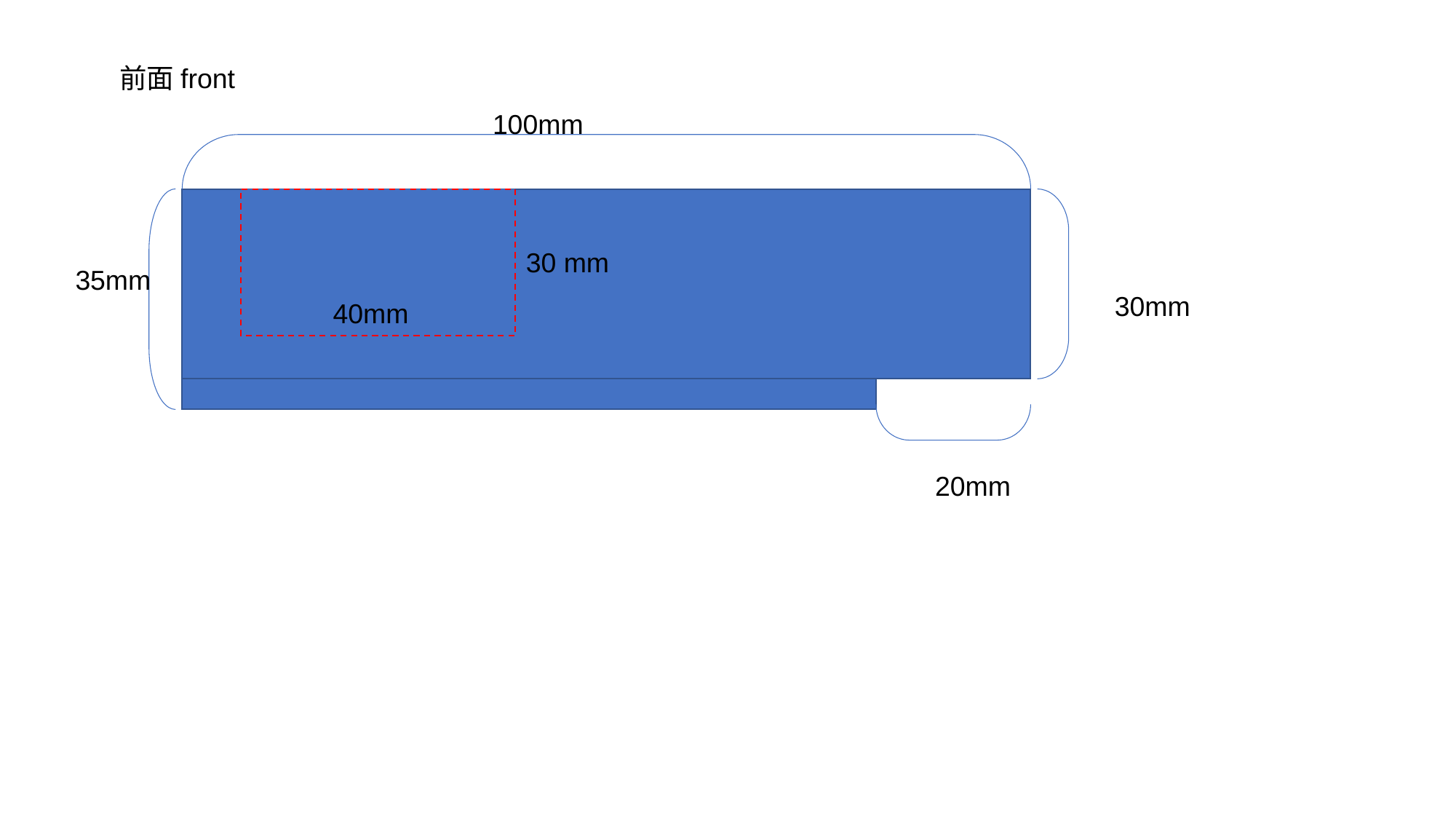

前面front
100mm

30 mm
35mm
30mm
40mm

20mm